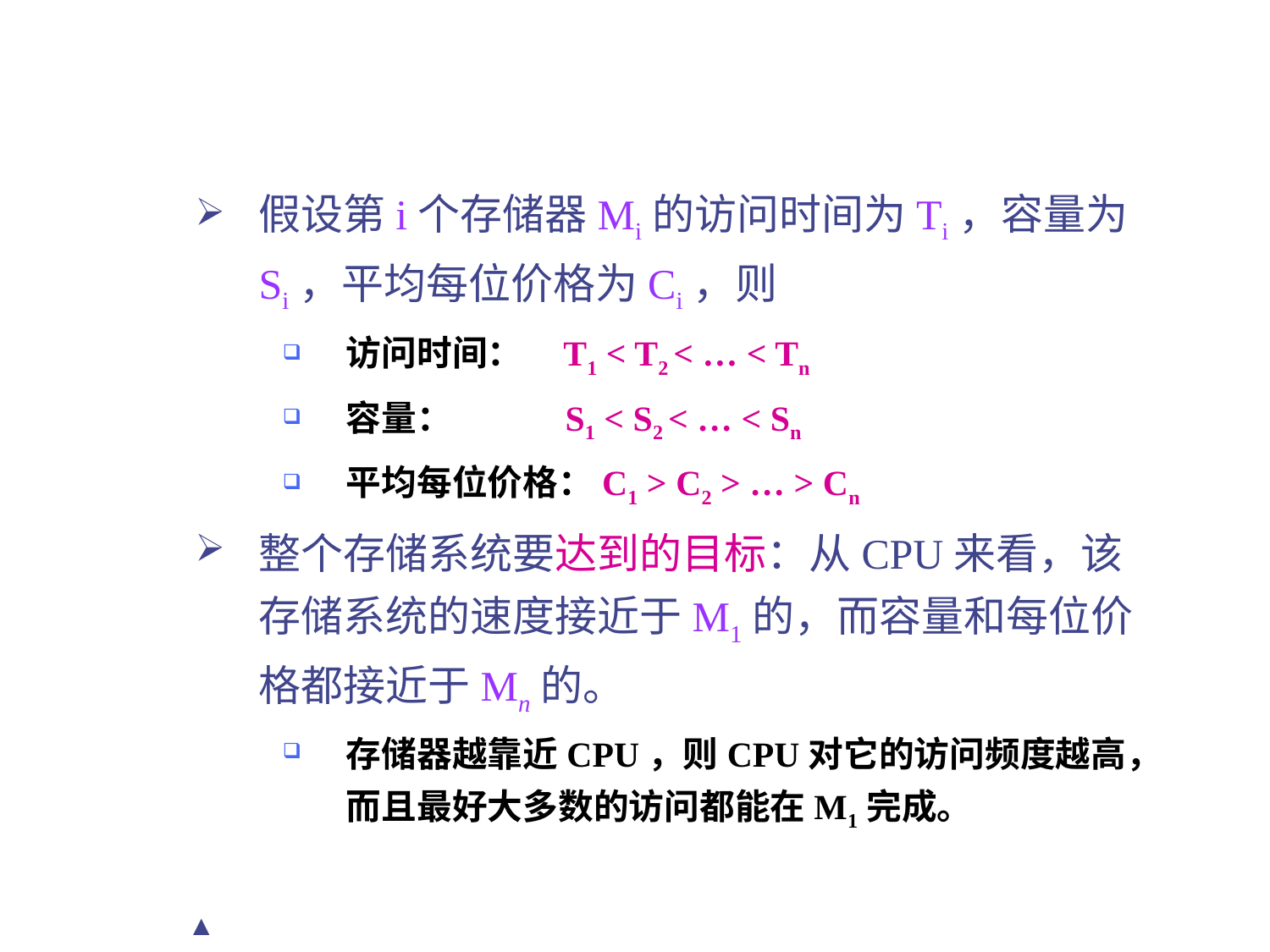

假设第i个存储器Mi的访问时间为Ti，容量为Si，平均每位价格为Ci，则
访问时间：    T1 < T2 < … < Tn
容量：             S1 < S2 < … < Sn
平均每位价格：C1 > C2 > … > Cn
整个存储系统要达到的目标：从CPU来看，该存储系统的速度接近于M1的，而容量和每位价格都接近于Mn的。
存储器越靠近CPU，则CPU对它的访问频度越高，而且最好大多数的访问都能在M1完成。